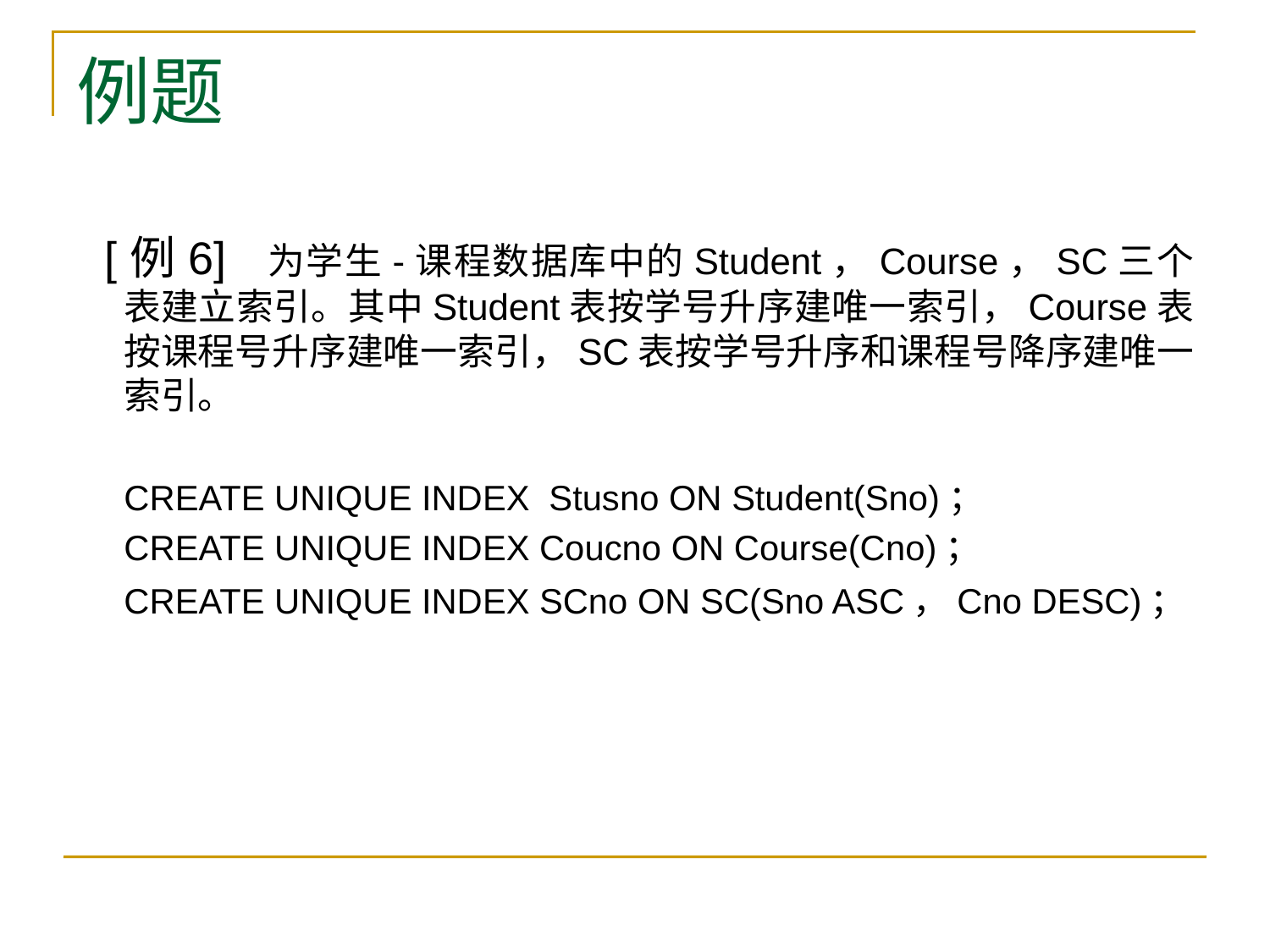

# 例题
  [例6]  为学生-课程数据库中的Student，Course，SC三个表建立索引。其中Student表按学号升序建唯一索引，Course表按课程号升序建唯一索引，SC表按学号升序和课程号降序建唯一索引。

CREATE UNIQUE INDEX  Stusno ON Student(Sno)；
CREATE UNIQUE INDEX Coucno ON Course(Cno)；
CREATE UNIQUE INDEX SCno ON SC(Sno ASC，Cno DESC)；